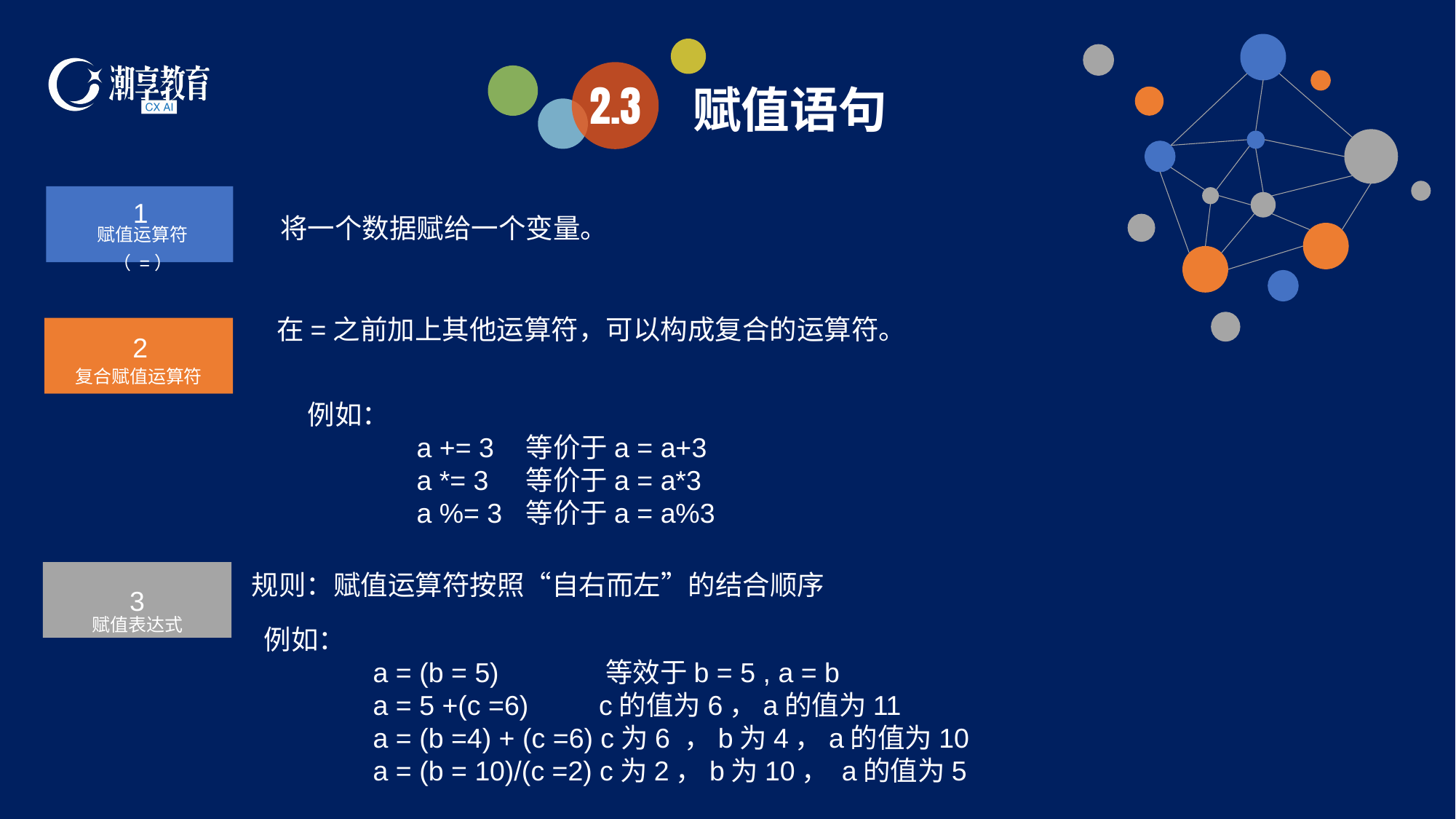

2.3

赋值语句
1

赋值运算符（ =）
将一个数据赋给一个变量。
在=之前加上其他运算符，可以构成复合的运算符。

2
复合赋值运算符
例如：
	a += 3	等价于a = a+3
	a *= 3	等价于a = a*3
	a %= 3	等价于a = a%3

3
赋值表达式
规则：赋值运算符按照“自右而左”的结合顺序
例如：
	a = (b = 5)	 等效于b = 5 , a = b
	a = 5 +(c =6) 	 c的值为6，a的值为11
	a = (b =4) + (c =6) c为6 ，b为4，a的值为10
	a = (b = 10)/(c =2) c为2，b为10， a的值为5